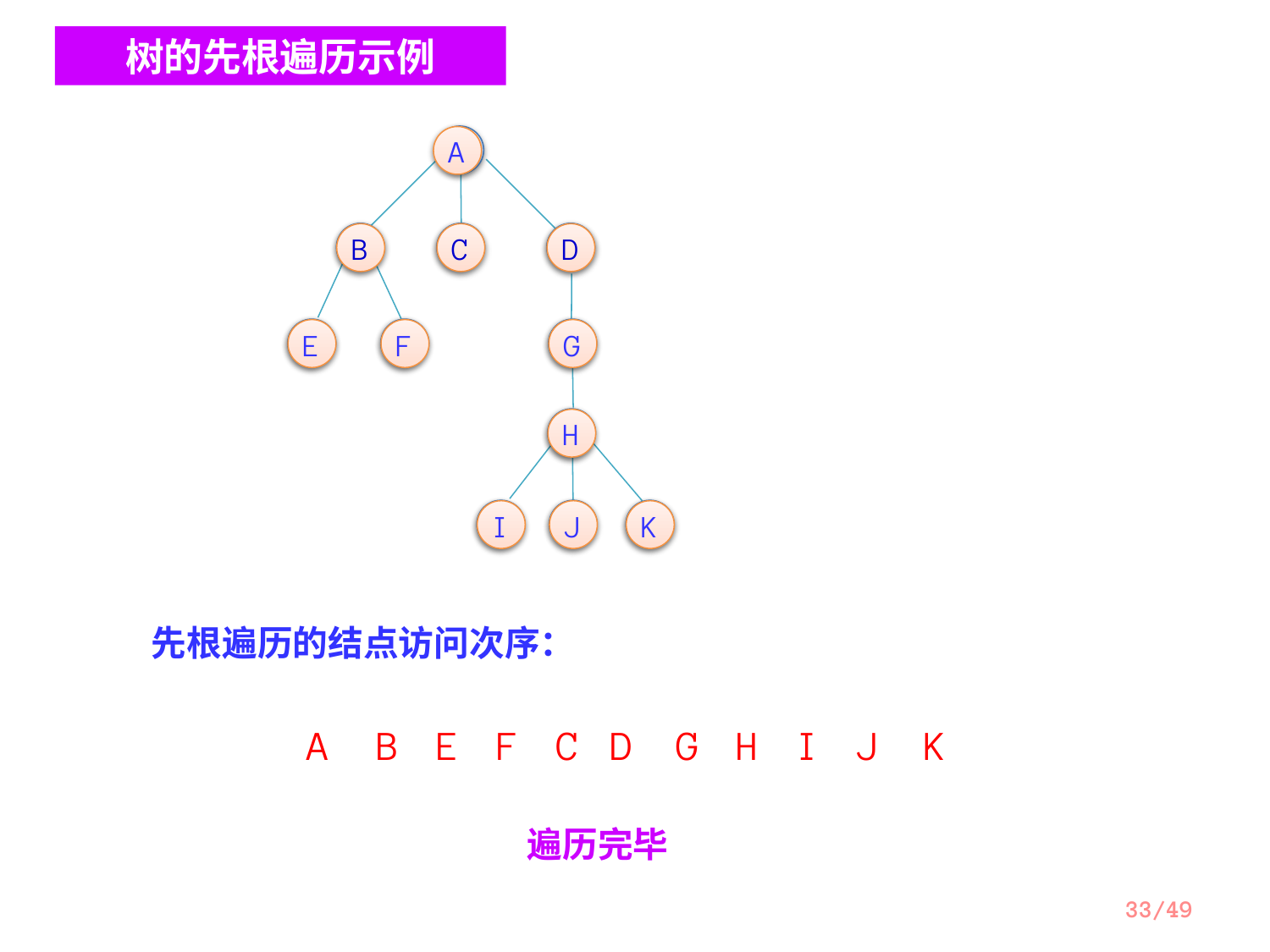

树的先根遍历示例
A
A
A

B
C
D
B
B
C
C
D
D

E
F
G
E
E
F
F
G
G

H
H
H

I
J
K
I
I
J
J
K
K
先根遍历的结点访问次序：
遍历完毕
33/49